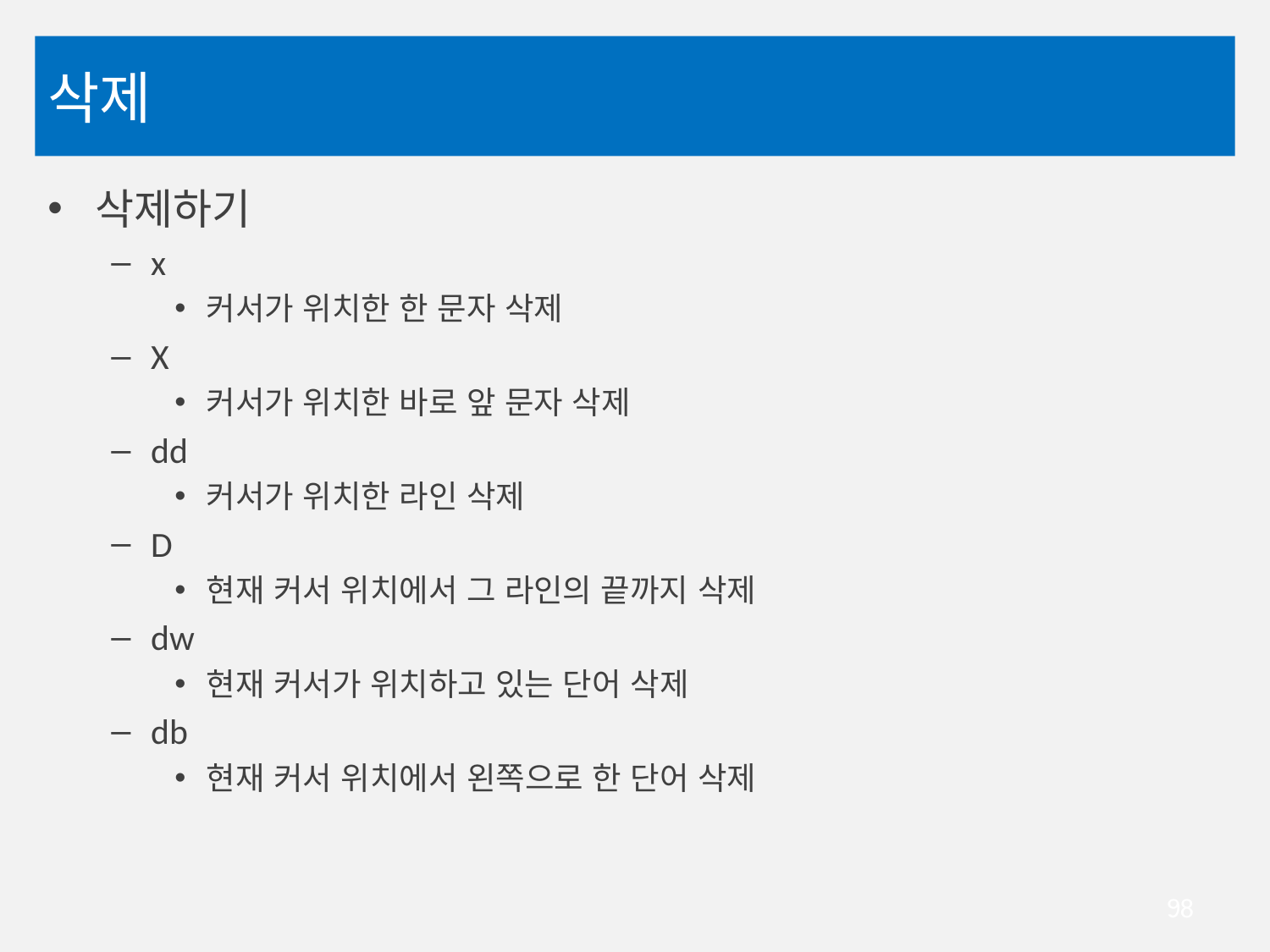

# 삭제
삭제하기
x
커서가 위치한 한 문자 삭제
X
커서가 위치한 바로 앞 문자 삭제
dd
커서가 위치한 라인 삭제
D
현재 커서 위치에서 그 라인의 끝까지 삭제
dw
현재 커서가 위치하고 있는 단어 삭제
db
현재 커서 위치에서 왼쪽으로 한 단어 삭제
98